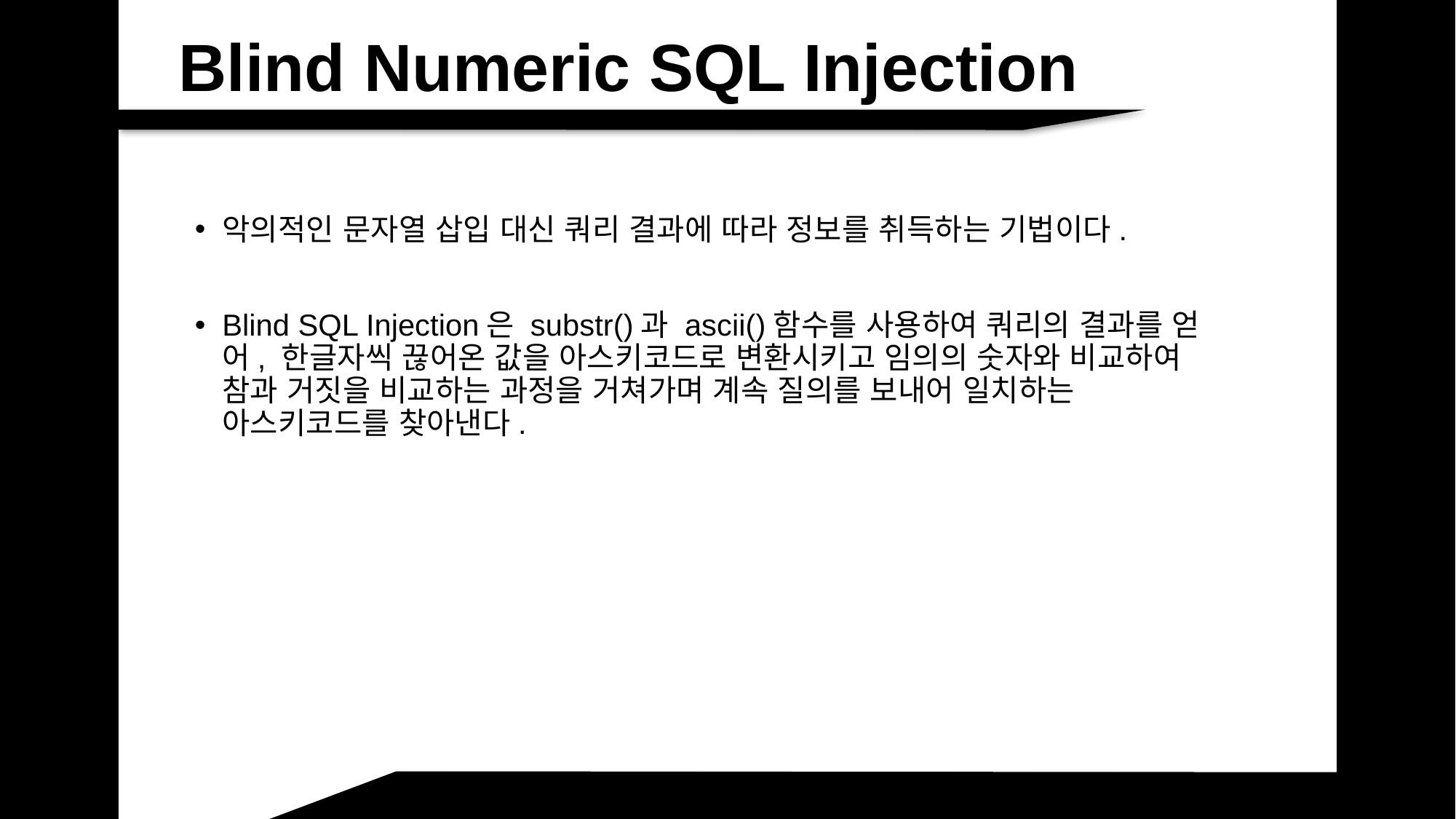

Blind Numeric SQL Injection

악의적인 문자열 삽입 대신 쿼리 결과에 따라 정보를 취득하는 기법이다.

Blind SQL Injection은 substr()과 ascii()함수를 사용하여 쿼리의 결과를 얻어, 한글자씩 끊어온 값을 아스키코드로 변환시키고 임의의 숫자와 비교하여 참과 거짓을 비교하는 과정을 거쳐가며 계속 질의를 보내어 일치하는 아스키코드를 찾아낸다.